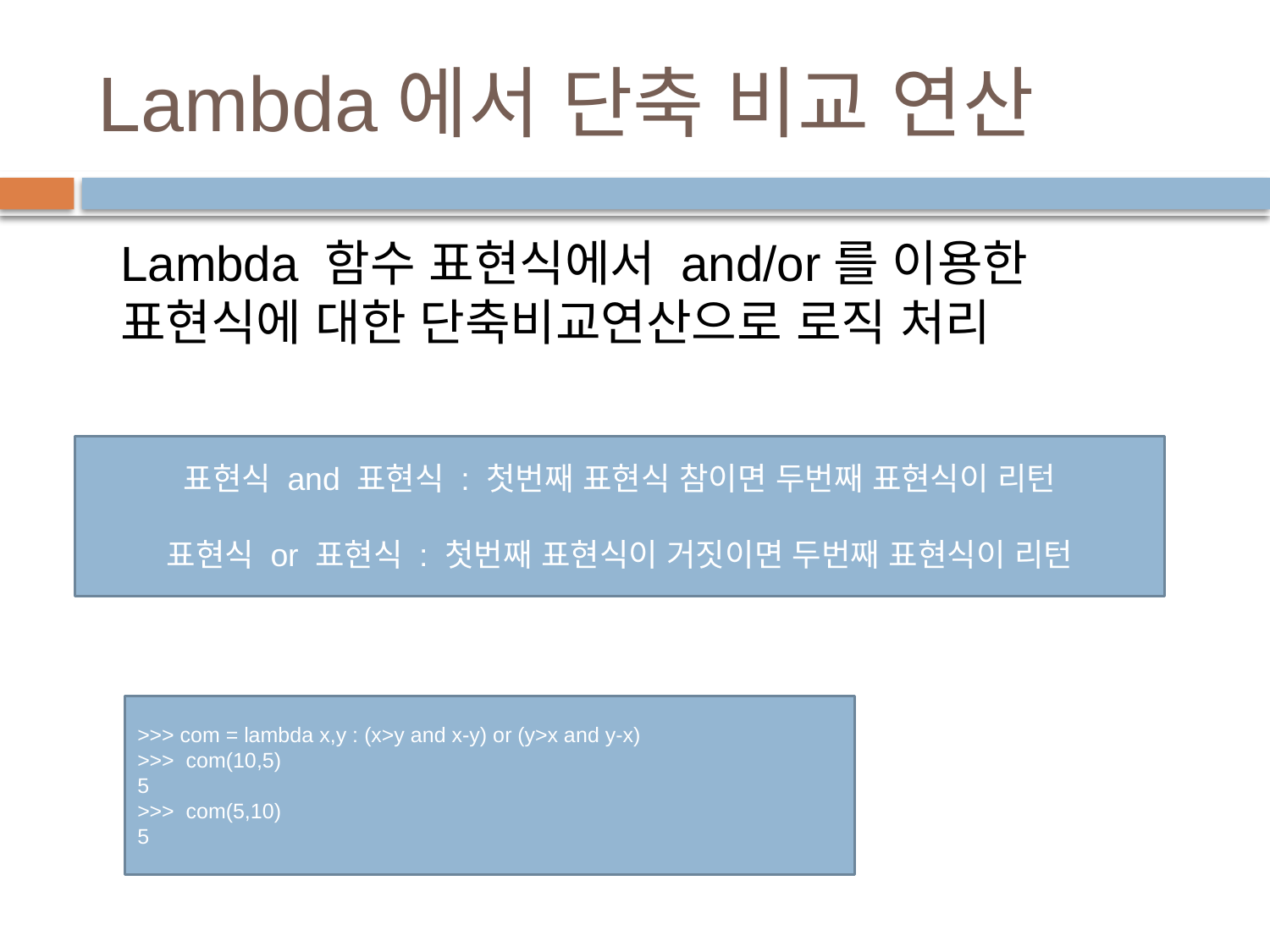

# Lambda에서 단축 비교 연산
Lambda 함수 표현식에서 and/or를 이용한 표현식에 대한 단축비교연산으로 로직 처리
표현식 and 표현식 : 첫번째 표현식 참이면 두번째 표현식이 리턴

표현식 or 표현식 : 첫번째 표현식이 거짓이면 두번째 표현식이 리턴
>>> com = lambda x,y : (x>y and x-y) or (y>x and y-x)
>>>  com(10,5)
5
>>>  com(5,10)
5